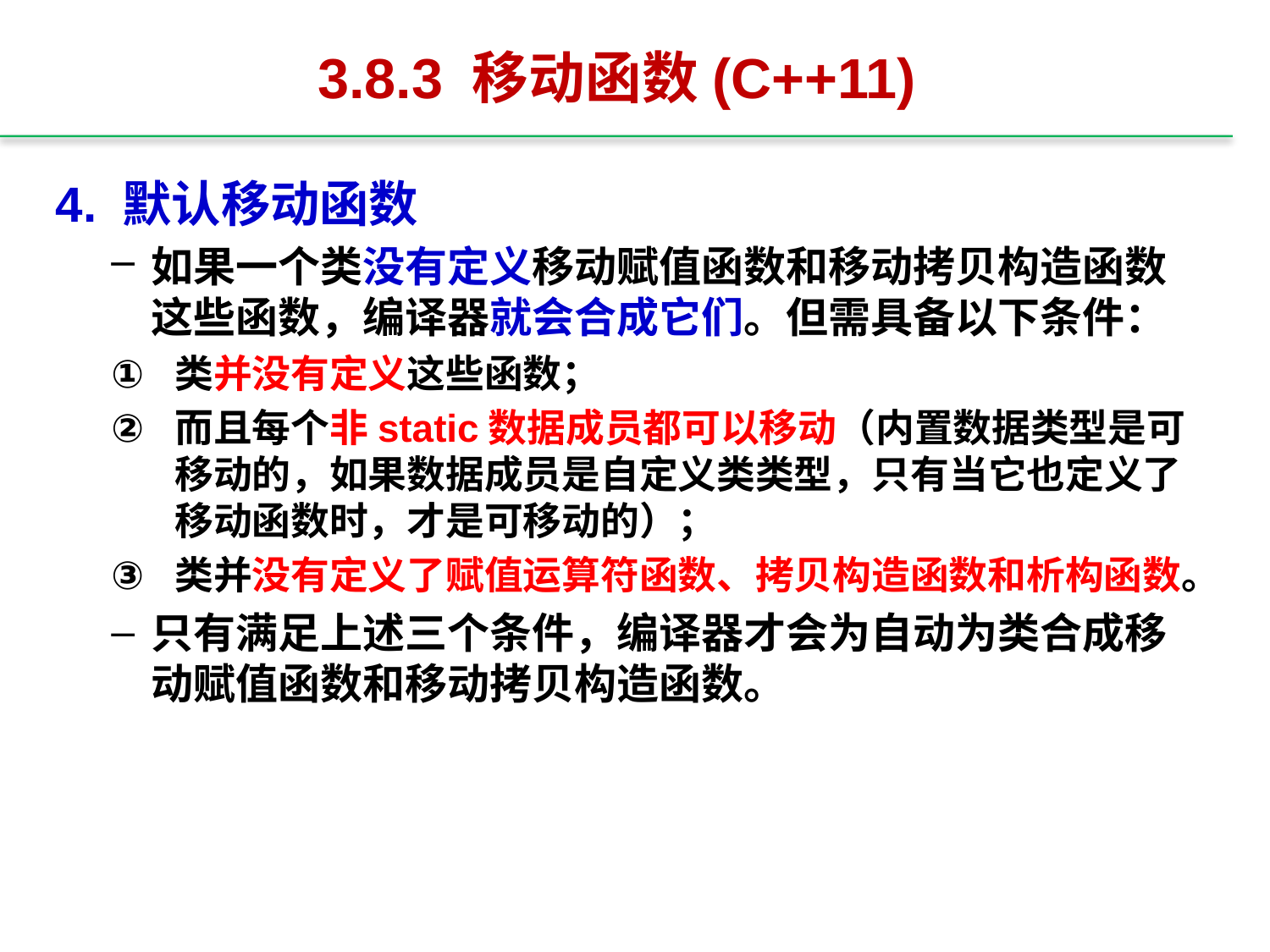

3.8.3 移动函数(C++11)
4. 默认移动函数
如果一个类没有定义移动赋值函数和移动拷贝构造函数这些函数，编译器就会合成它们。但需具备以下条件：
类并没有定义这些函数；
而且每个非static数据成员都可以移动（内置数据类型是可移动的，如果数据成员是自定义类类型，只有当它也定义了移动函数时，才是可移动的）；
类并没有定义了赋值运算符函数、拷贝构造函数和析构函数。
只有满足上述三个条件，编译器才会为自动为类合成移动赋值函数和移动拷贝构造函数。